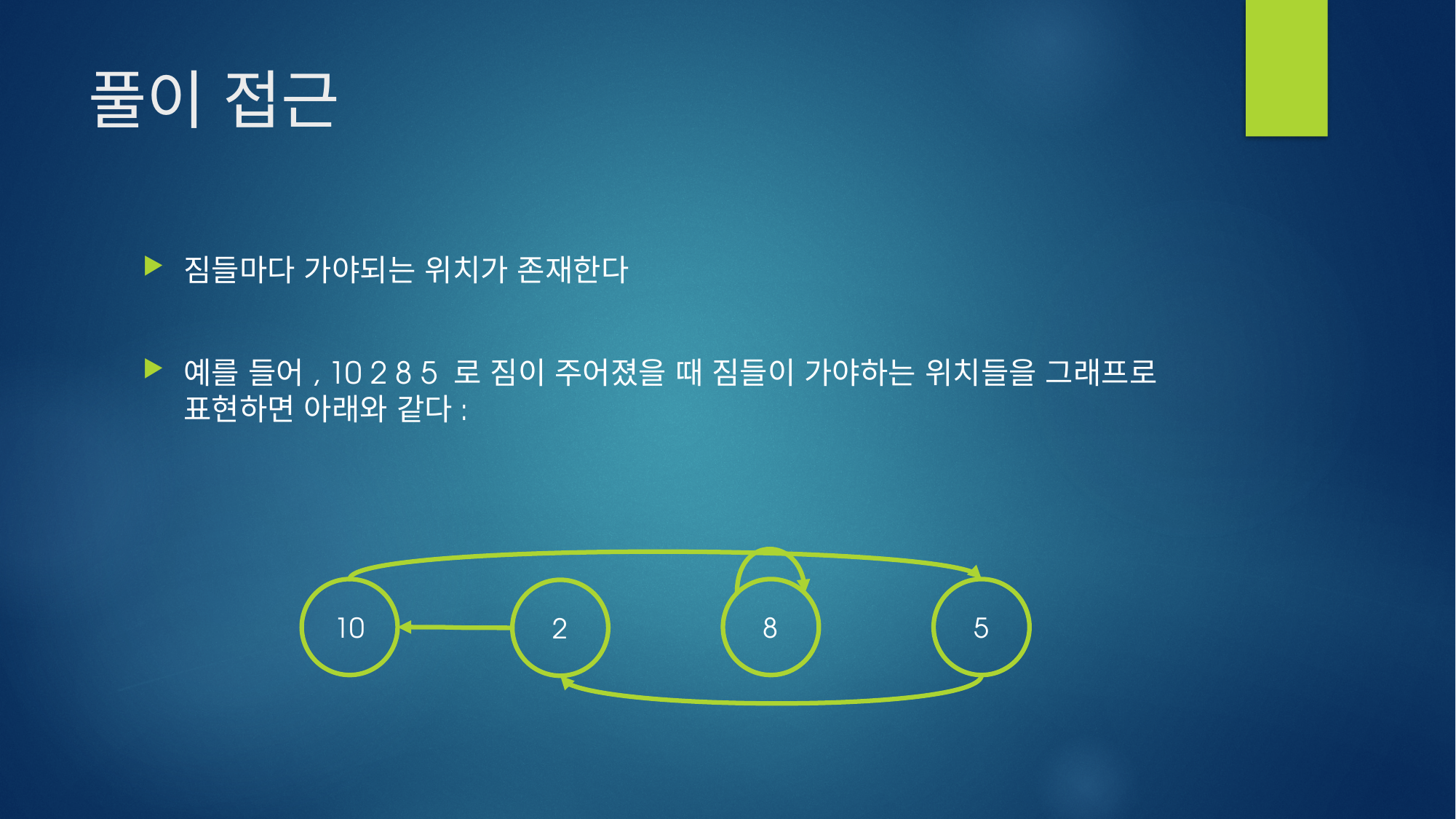

# 풀이 접근
짐들마다 가야되는 위치가 존재한다

예를 들어, 10 2 8 5 로 짐이 주어졌을 때 짐들이 가야하는 위치들을 그래프로 표현하면 아래와 같다:
10
8
5
2